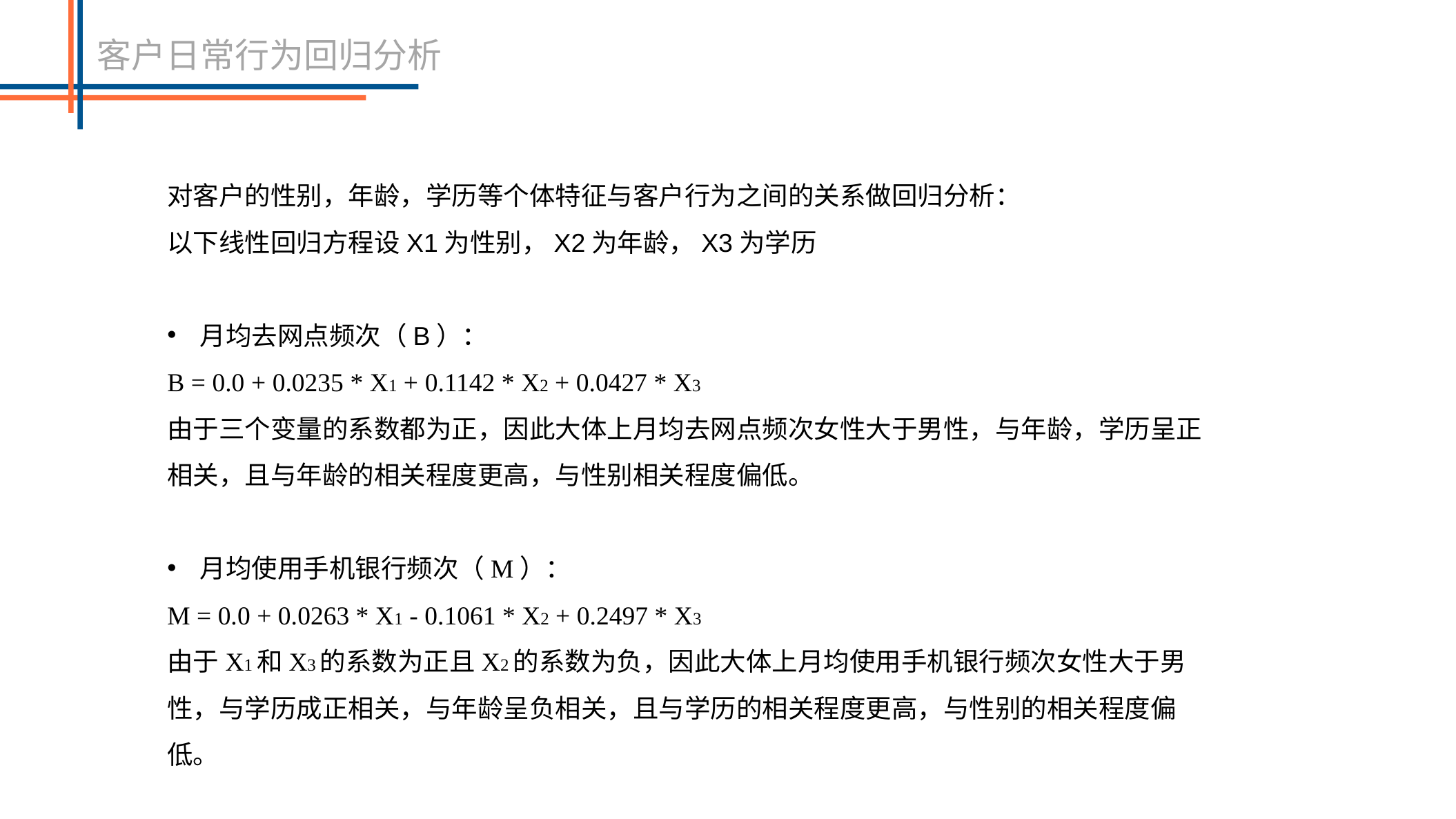

客户日常行为回归分析

对客户的性别，年龄，学历等个体特征与客户行为之间的关系做回归分析：
以下线性回归方程设X1为性别，X2为年龄，X3为学历

月均去网点频次（B）：
B = 0.0 + 0.0235 * X1 + 0.1142 * X2 + 0.0427 * X3
由于三个变量的系数都为正，因此大体上月均去网点频次女性大于男性，与年龄，学历呈正相关，且与年龄的相关程度更高，与性别相关程度偏低。

月均使用手机银行频次（M）：
M = 0.0 + 0.0263 * X1 - 0.1061 * X2 + 0.2497 * X3
由于X1和X3的系数为正且X2的系数为负，因此大体上月均使用手机银行频次女性大于男性，与学历成正相关，与年龄呈负相关，且与学历的相关程度更高，与性别的相关程度偏低。